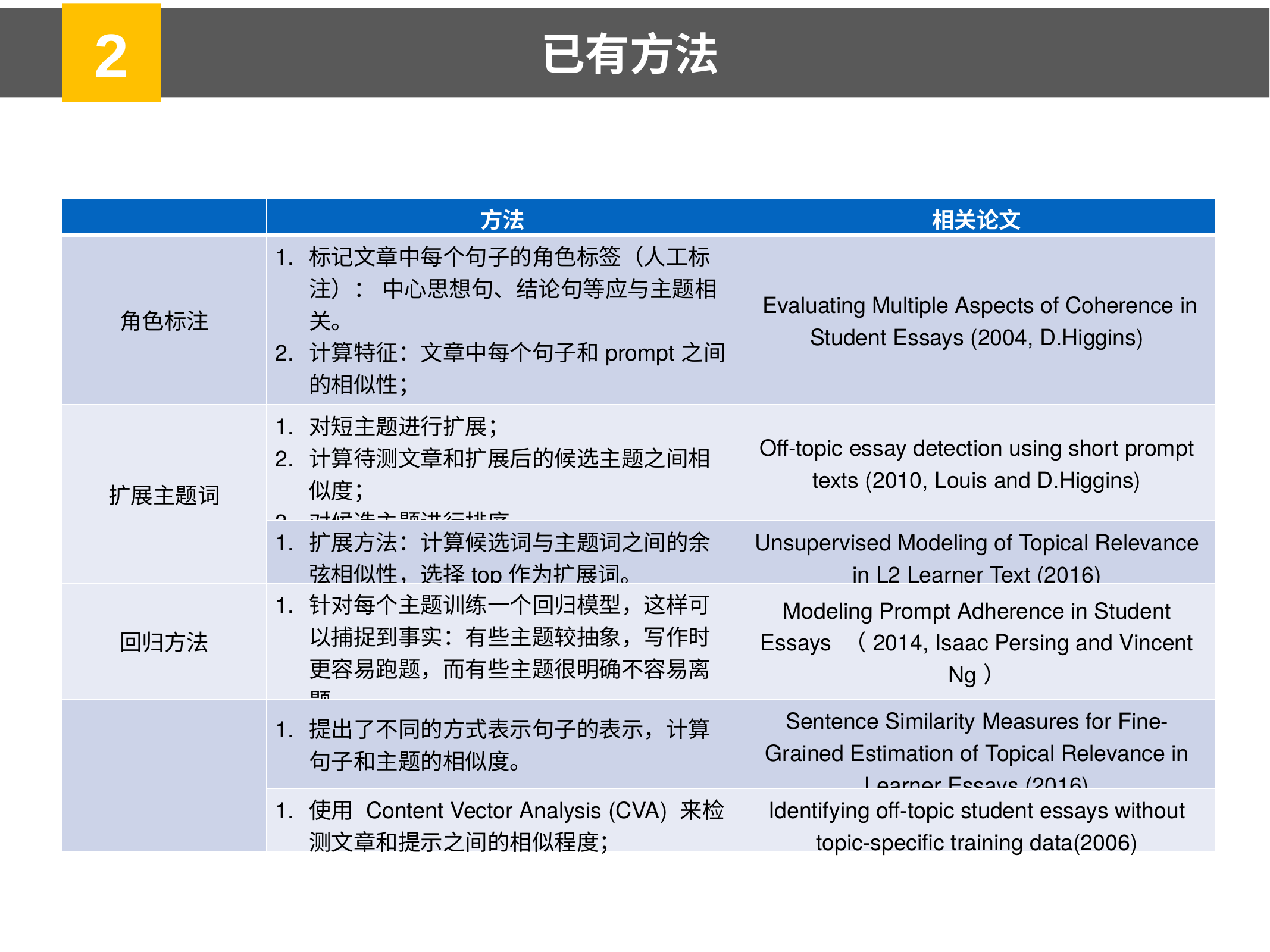

2

已有方法
|  | 方法 | 相关论文 |
| --- | --- | --- |
| 角色标注 | 标记文章中每个句子的角色标签（人工标注）： 中心思想句、结论句等应与主题相关。 计算特征：文章中每个句子和prompt之间的相似性； SVM分类，判断是否离题。 | Evaluating Multiple Aspects of Coherence in Student Essays (2004, D.Higgins) |
| 扩展主题词 | 对短主题进行扩展； 计算待测文章和扩展后的候选主题之间相似度； 对候选主题进行排序。 | Off-topic essay detection using short prompt texts (2010, Louis and D.Higgins) |
|  | 扩展方法：计算候选词与主题词之间的余弦相似性，选择top作为扩展词。 | Unsupervised Modeling of Topical Relevance in L2 Learner Text (2016) |
| 回归方法 | 针对每个主题训练一个回归模型，这样可以捕捉到事实：有些主题较抽象，写作时更容易跑题，而有些主题很明确不容易离题。 | Modeling Prompt Adherence in Student Essays （2014, Isaac Persing and Vincent Ng） |
|  | 提出了不同的方式表示句子的表示，计算句子和主题的相似度。 | Sentence Similarity Measures for Fine-Grained Estimation of Topical Relevance in Learner Essays (2016) |
|  | 使用 Content Vector Analysis (CVA) 来检测文章和提示之间的相似程度； | Identifying off-topic student essays without topic-specific training data(2006) |